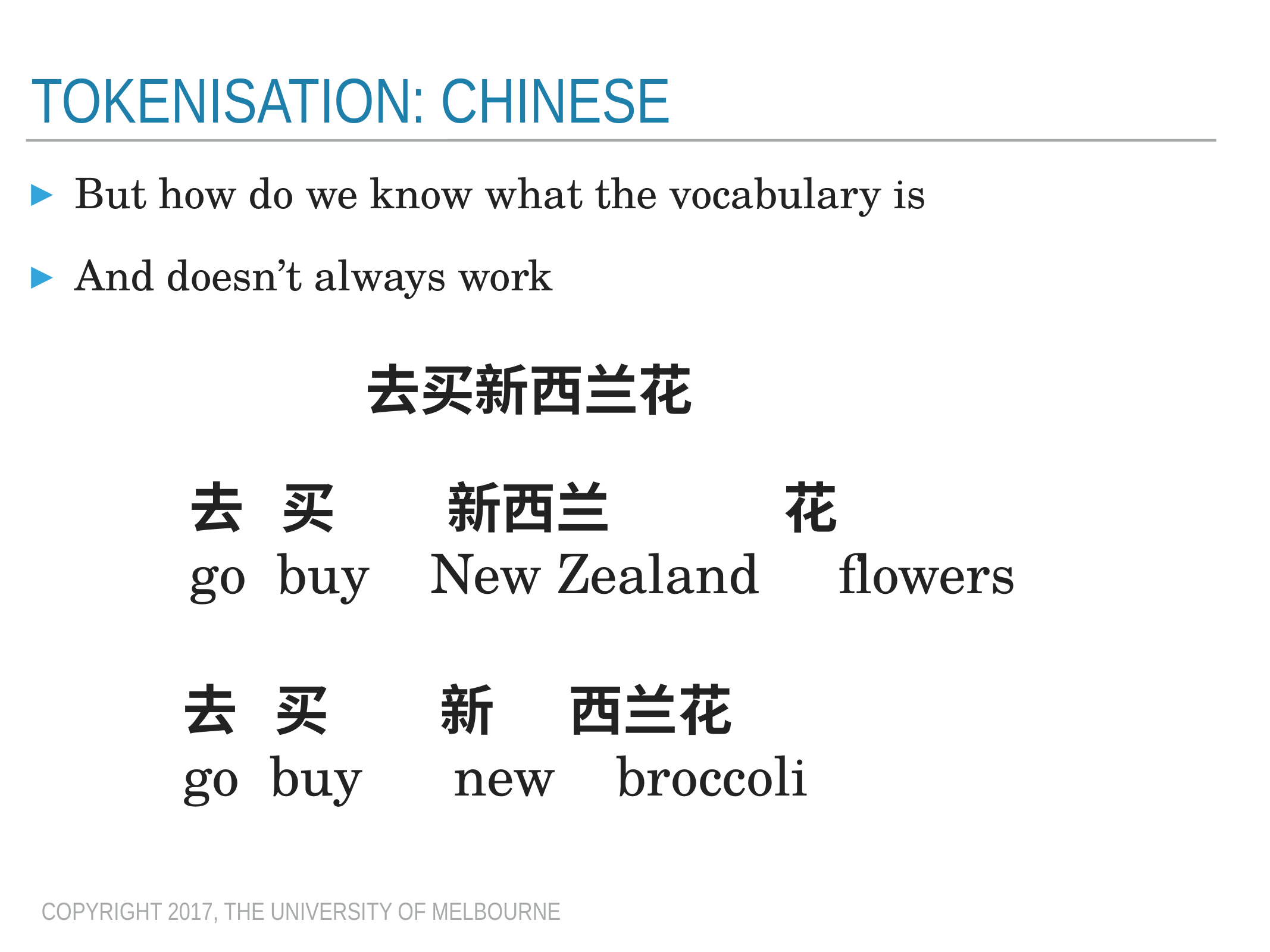

# Tokenisation: Chinese
But how do we know what the vocabulary is
And doesn’t always work

去买新西兰花
去   买         新西兰              花
go  buy    New Zealand     flowers
去   买         新      西兰花
go  buy      new    broccoli